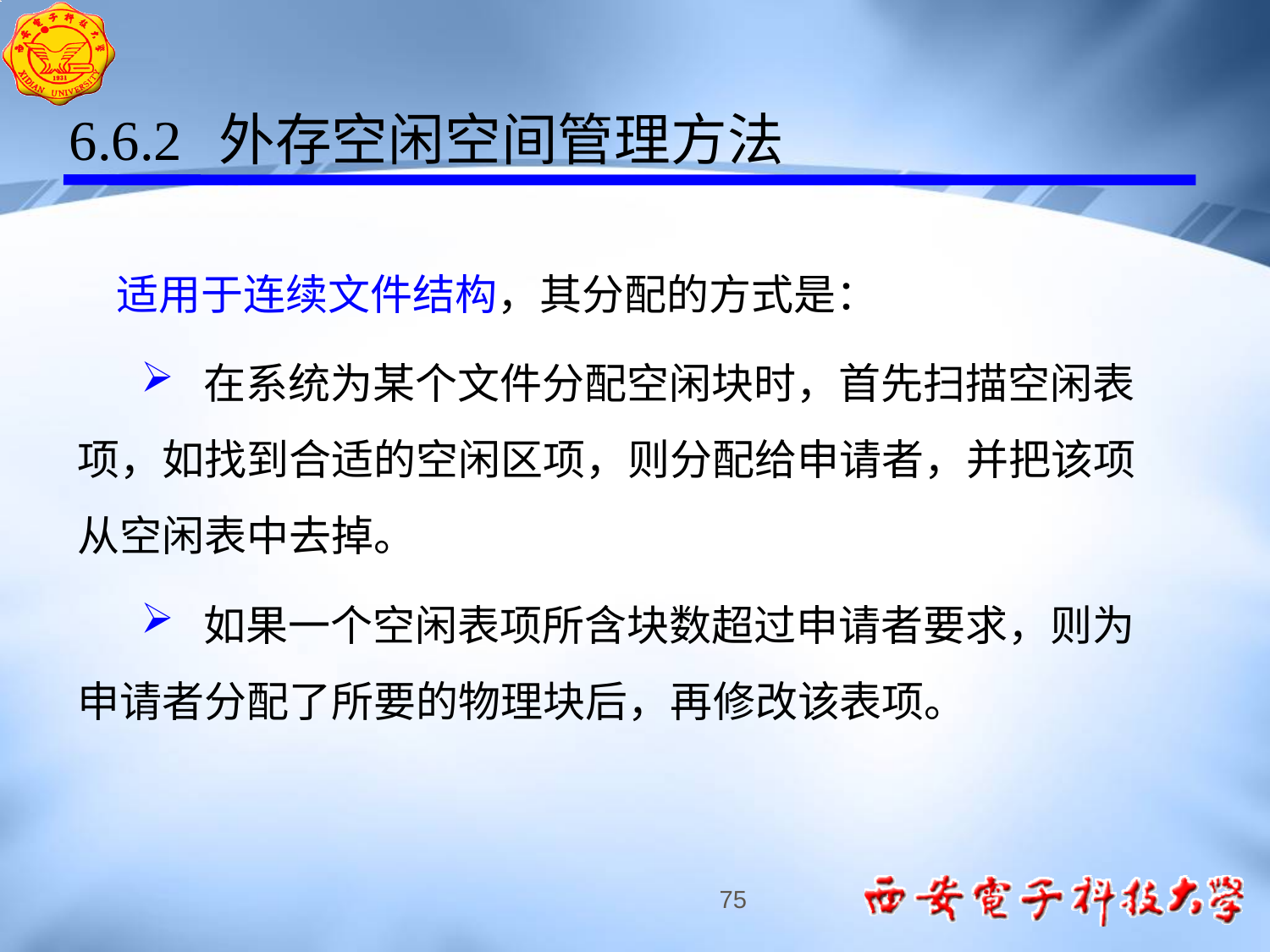

6.6.2 外存空闲空间管理方法
   适用于连续文件结构，其分配的方式是：
  在系统为某个文件分配空闲块时，首先扫描空闲表项，如找到合适的空闲区项，则分配给申请者，并把该项从空闲表中去掉。
  如果一个空闲表项所含块数超过申请者要求，则为申请者分配了所要的物理块后，再修改该表项。
75